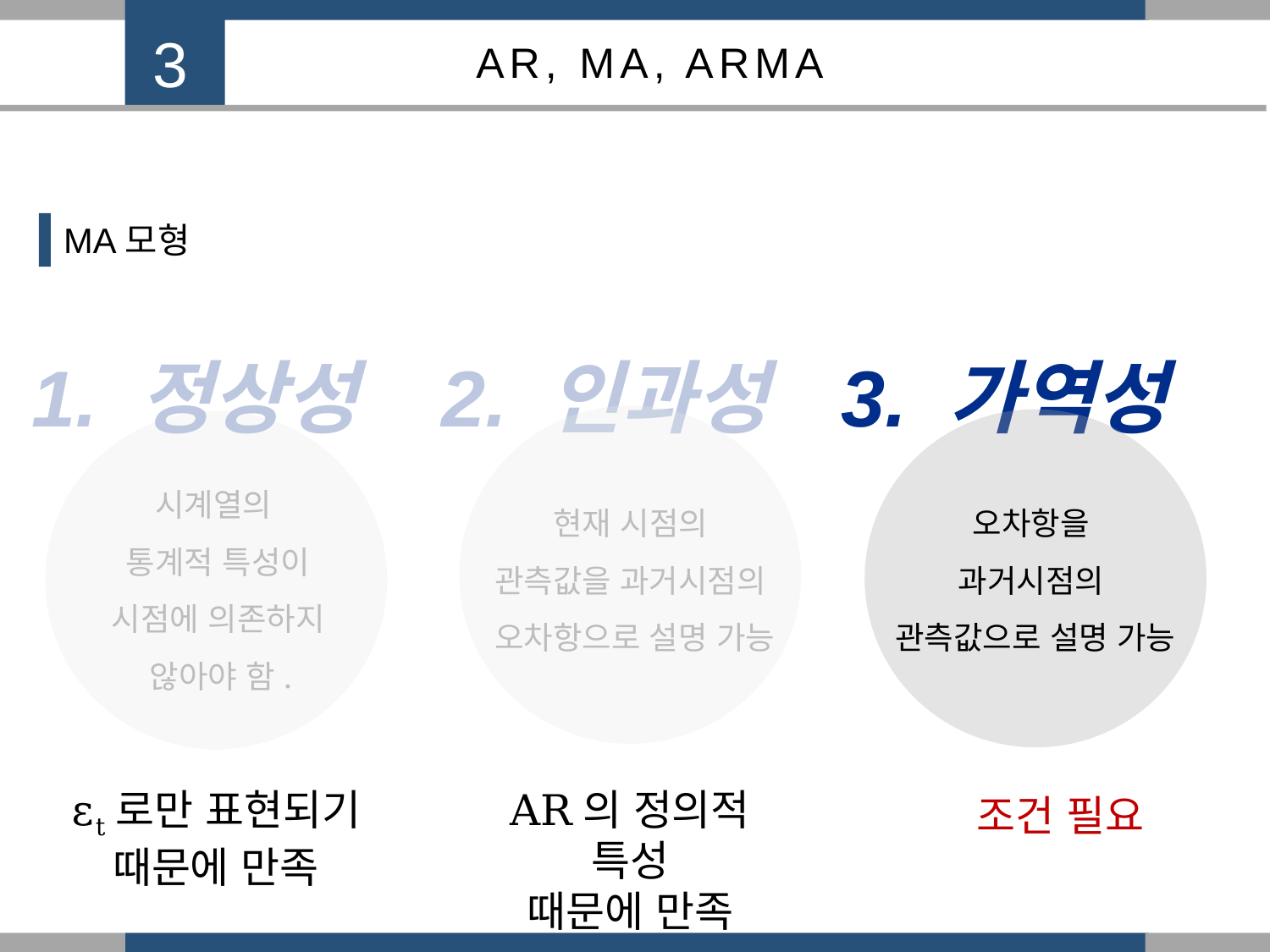

3
AR, MA, ARMA

MA모형

1. 정상성

2. 인과성

3. 가역성

시계열의
통계적 특성이
시점에 의존하지
 않아야 함.
현재 시점의
관측값을 과거시점의
오차항으로 설명 가능
오차항을
과거시점의
관측값으로 설명 가능
εt로만 표현되기 때문에 만족
AR의 정의적 특성
때문에 만족
조건 필요